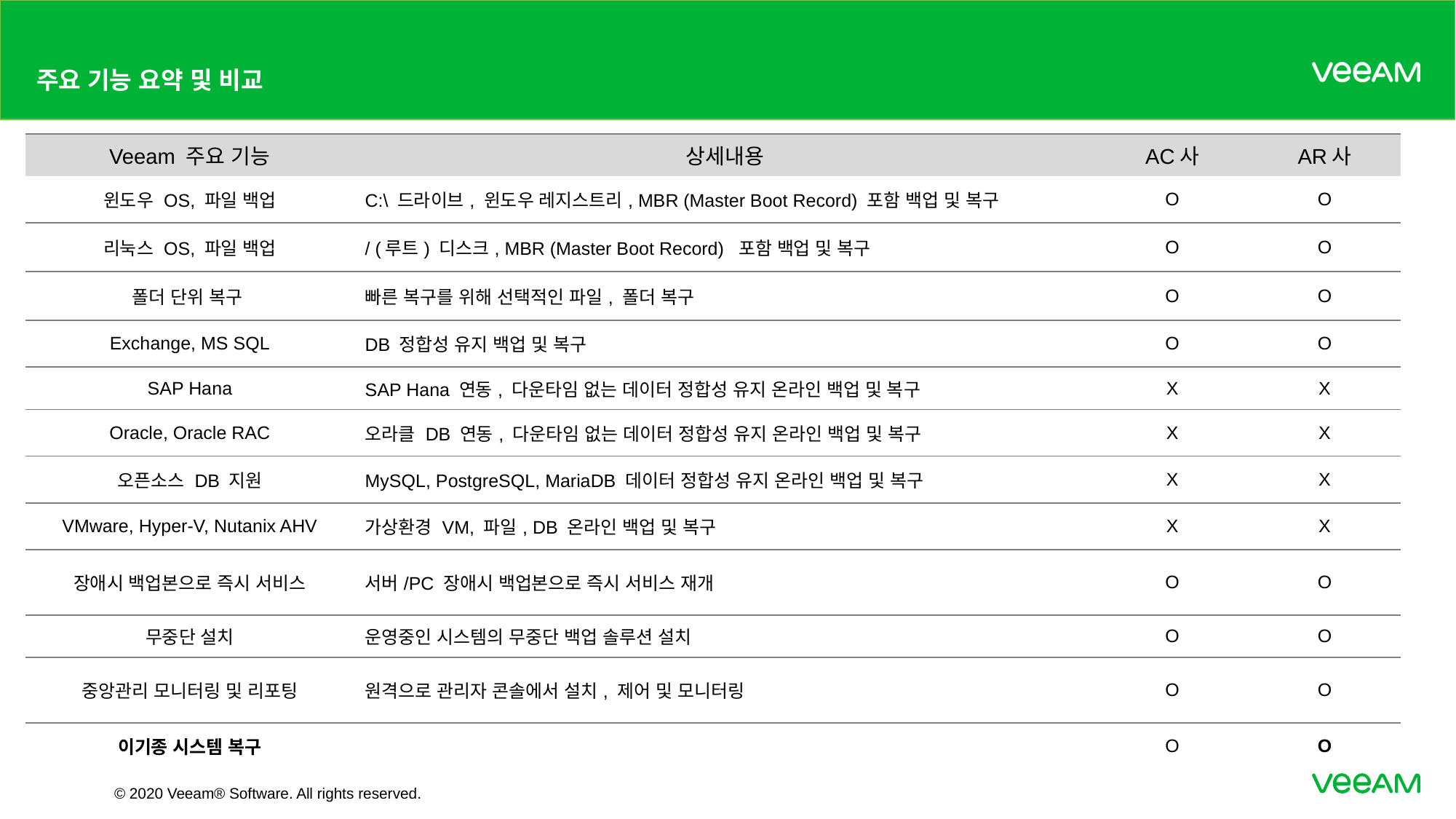

# 주요 기능 요약 및 비교
| Veeam 주요 기능 | 상세내용 | AC사 | AR사 |
| --- | --- | --- | --- |
| 윈도우 OS, 파일 백업 | C:\ 드라이브, 윈도우 레지스트리, MBR (Master Boot Record) 포함 백업 및 복구 | O | O |
| 리눅스 OS, 파일 백업 | / (루트) 디스크, MBR (Master Boot Record) 포함 백업 및 복구 | O | O |
| 폴더 단위 복구 | 빠른 복구를 위해 선택적인 파일, 폴더 복구 | O | O |
| Exchange, MS SQL | DB 정합성 유지 백업 및 복구 | O | O |
| SAP Hana | SAP Hana 연동, 다운타임 없는 데이터 정합성 유지 온라인 백업 및 복구 | X | X |
| Oracle, Oracle RAC | 오라클 DB 연동, 다운타임 없는 데이터 정합성 유지 온라인 백업 및 복구 | X | X |
| 오픈소스 DB 지원 | MySQL, PostgreSQL, MariaDB 데이터 정합성 유지 온라인 백업 및 복구 | X | X |
| VMware, Hyper-V, Nutanix AHV | 가상환경 VM, 파일, DB 온라인 백업 및 복구 | X | X |
| 장애시 백업본으로 즉시 서비스 | 서버/PC 장애시 백업본으로 즉시 서비스 재개 | O | O |
| 무중단 설치 | 운영중인 시스템의 무중단 백업 솔루션 설치 | O | O |
| 중앙관리 모니터링 및 리포팅 | 원격으로 관리자 콘솔에서 설치, 제어 및 모니터링 | O | O |
| 이기종 시스템 복구 |  | O | O |